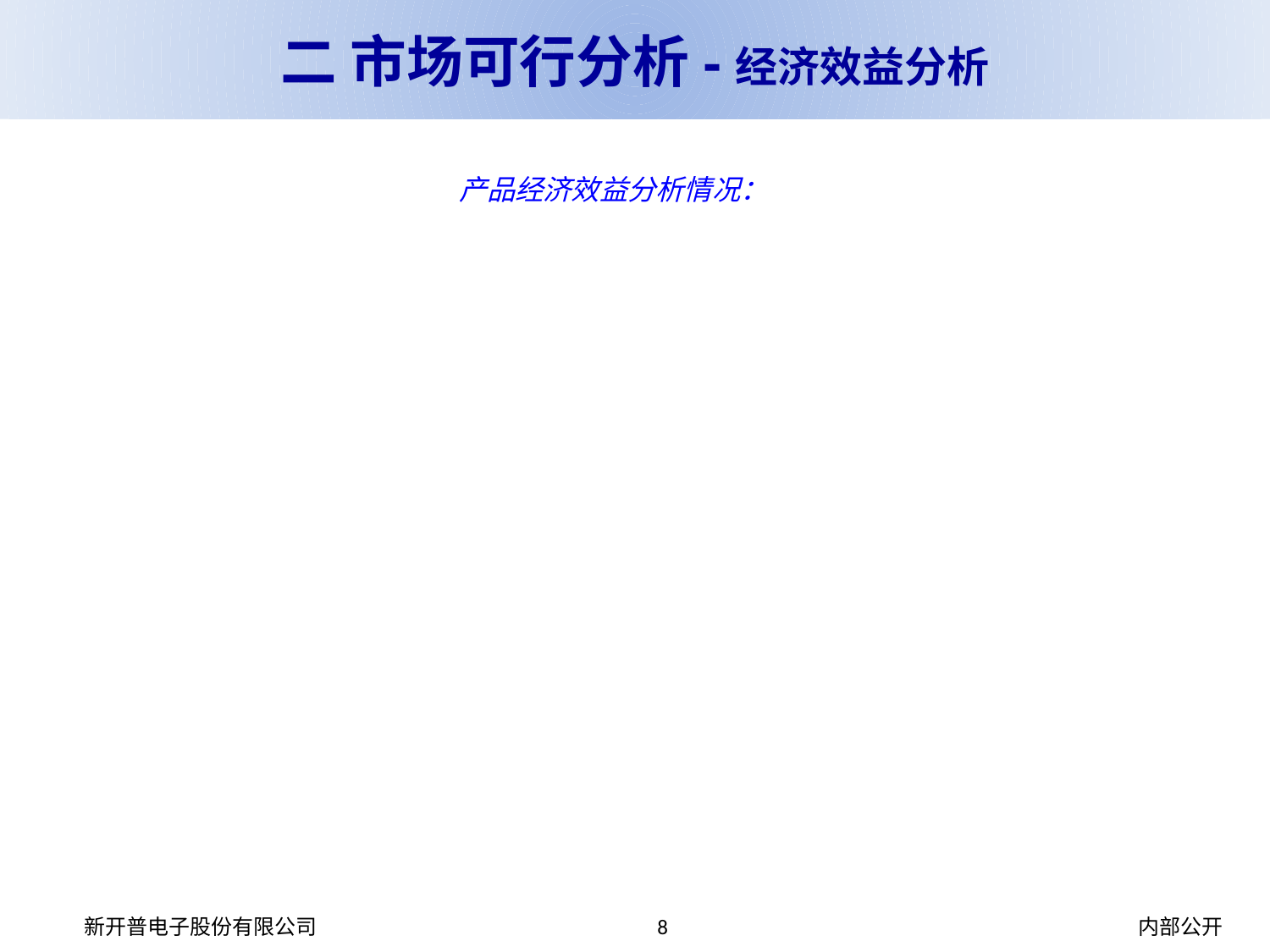

二 市场可行分析-经济效益分析
产品经济效益分析情况：
新开普电子股份有限公司
8
内部公开